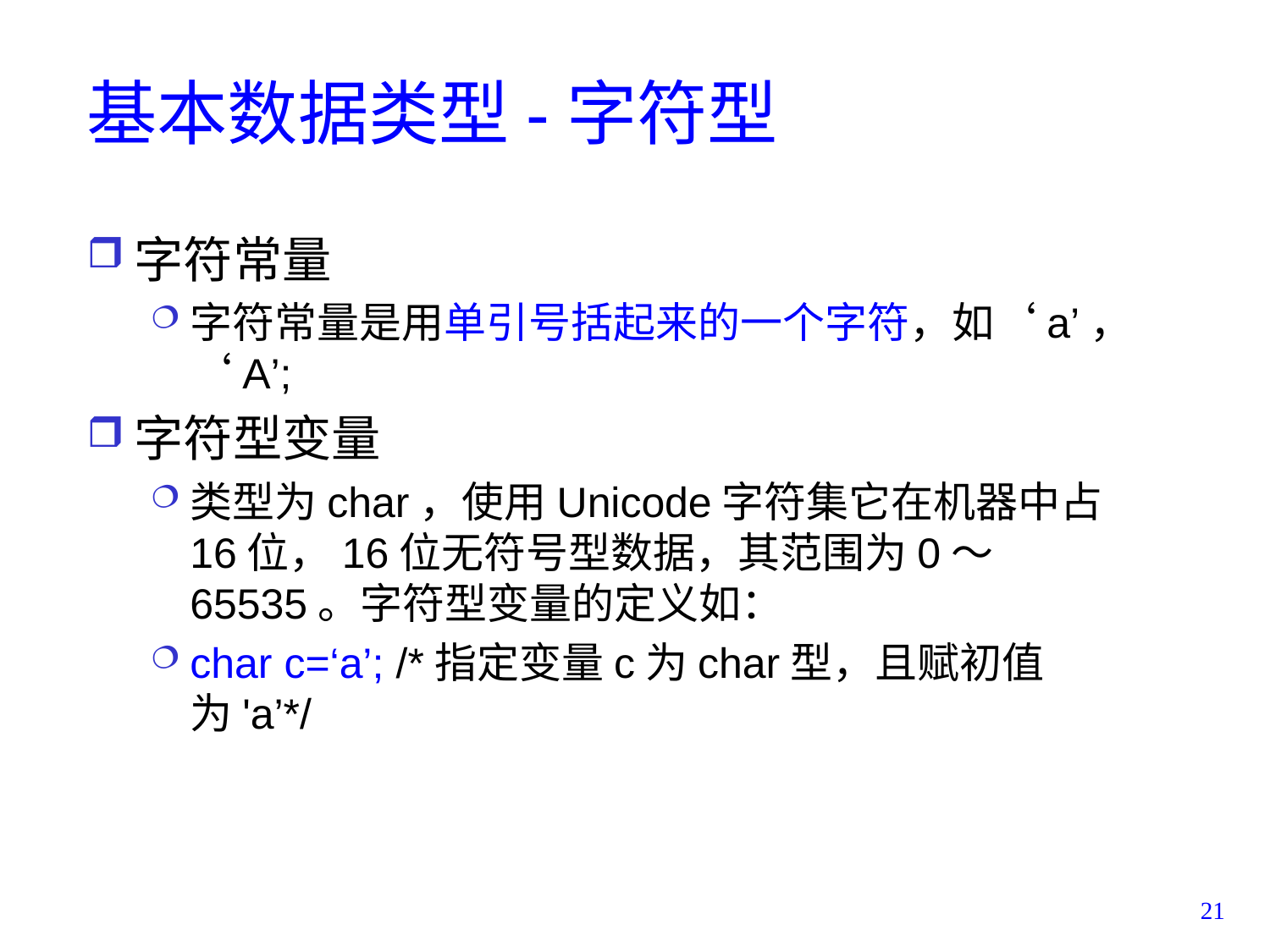

# 基本数据类型-字符型
字符常量
字符常量是用单引号括起来的一个字符，如‘a’，‘A’;
字符型变量
类型为char，使用Unicode字符集它在机器中占16位，16位无符号型数据，其范围为0～65535。字符型变量的定义如：
char c=‘a’; /*指定变量c为char型，且赋初值为'a’*/

21